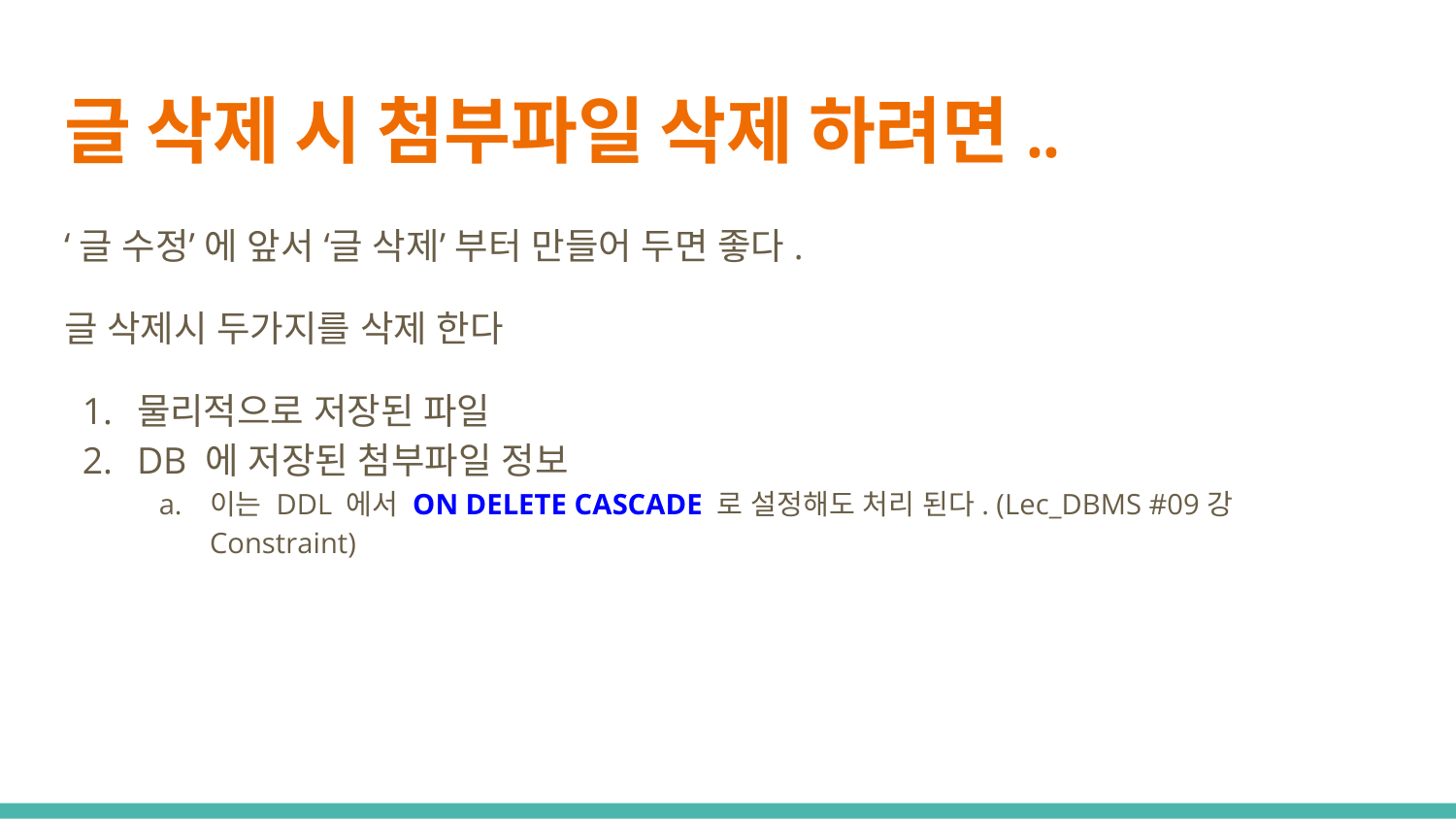

# 글 삭제 시 첨부파일 삭제 하려면..
‘글 수정’ 에 앞서 ‘글 삭제’ 부터 만들어 두면 좋다.
글 삭제시 두가지를 삭제 한다
물리적으로 저장된 파일
DB 에 저장된 첨부파일 정보
이는 DDL 에서 ON DELETE CASCADE 로 설정해도 처리 된다. (Lec_DBMS #09강 Constraint)